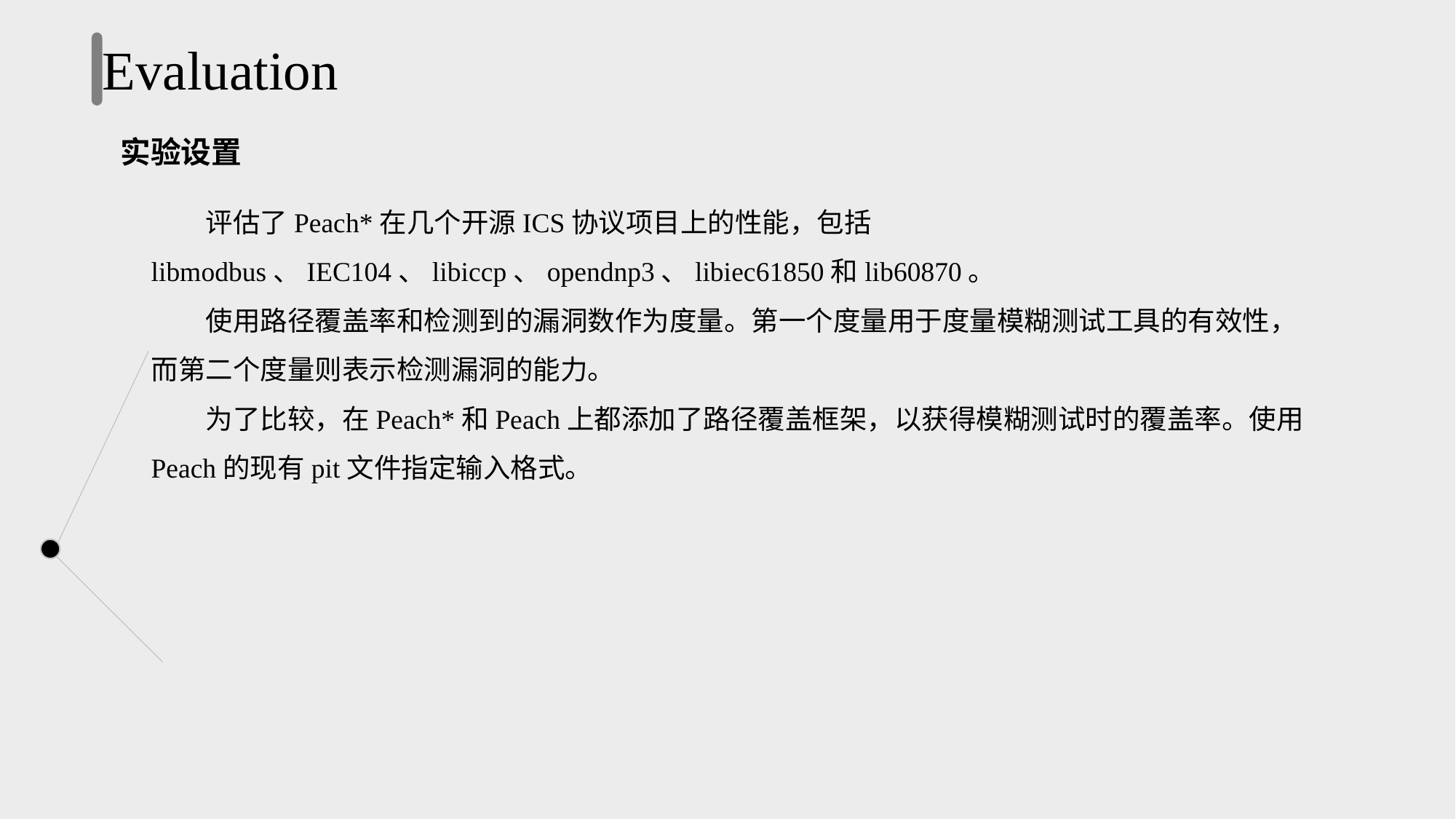

Evaluation

实验设置
评估了Peach*在几个开源ICS协议项目上的性能，包括libmodbus、IEC104、libiccp、opendnp3、libiec61850和lib60870。
使用路径覆盖率和检测到的漏洞数作为度量。第一个度量用于度量模糊测试工具的有效性，而第二个度量则表示检测漏洞的能力。
为了比较，在Peach*和Peach上都添加了路径覆盖框架，以获得模糊测试时的覆盖率。使用Peach的现有pit文件指定输入格式。